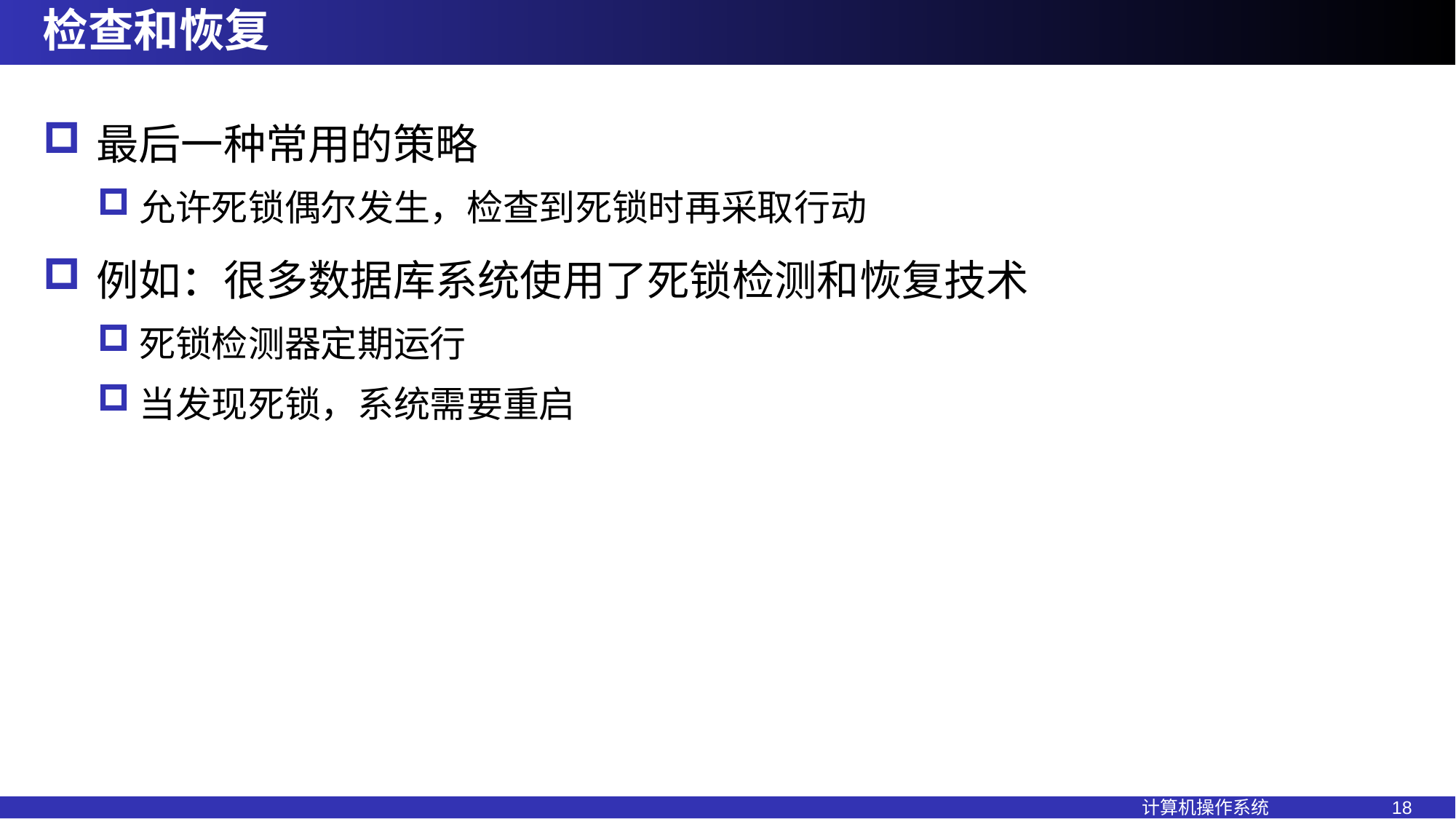

# 检查和恢复
最后一种常用的策略
允许死锁偶尔发生，检查到死锁时再采取行动
例如：很多数据库系统使用了死锁检测和恢复技术
死锁检测器定期运行
当发现死锁，系统需要重启
计算机操作系统                     18